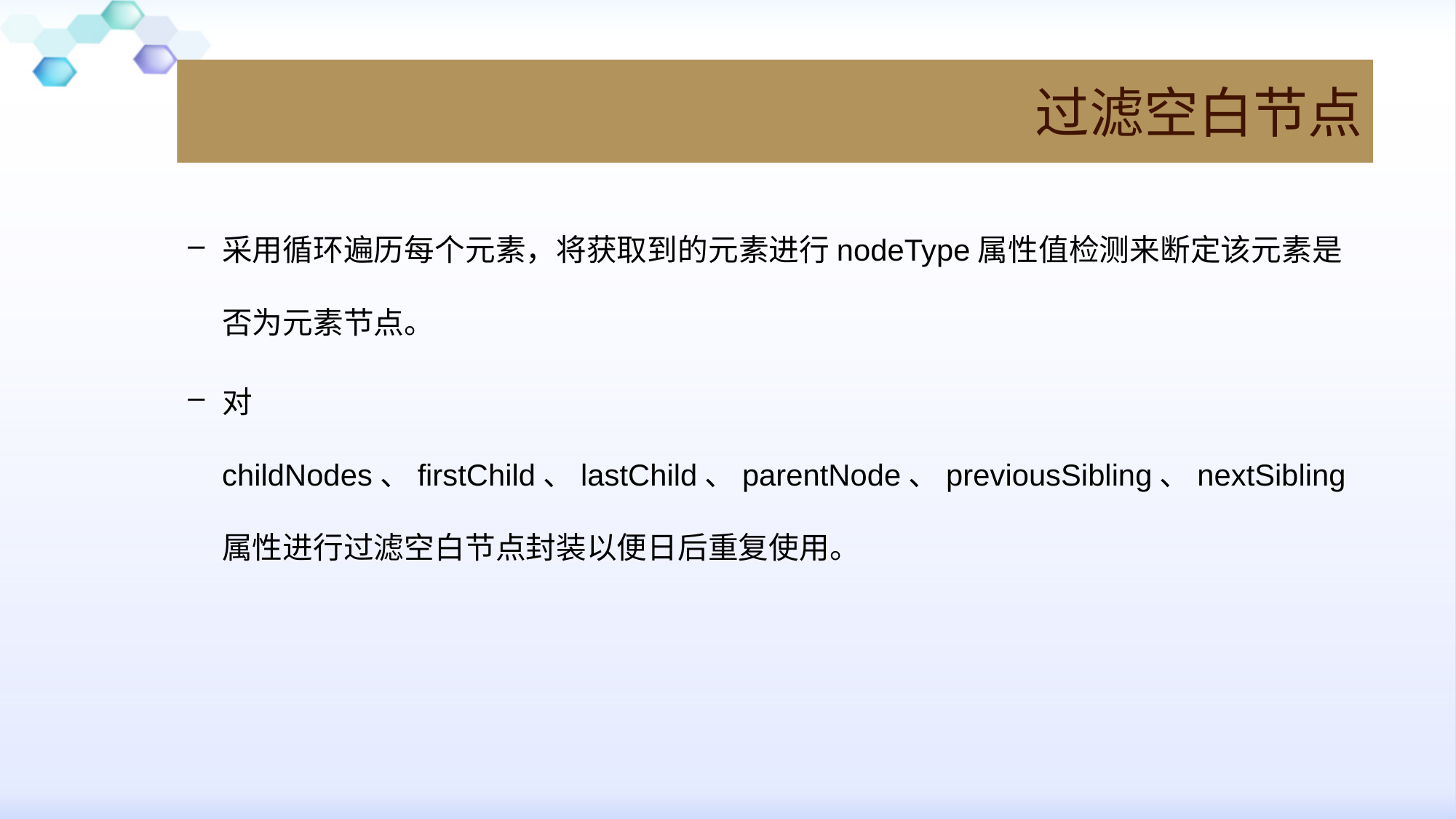

# 过滤空白节点
采用循环遍历每个元素，将获取到的元素进行nodeType属性值检测来断定该元素是否为元素节点。
对childNodes、firstChild、lastChild、parentNode、previousSibling、nextSibling属性进行过滤空白节点封装以便日后重复使用。